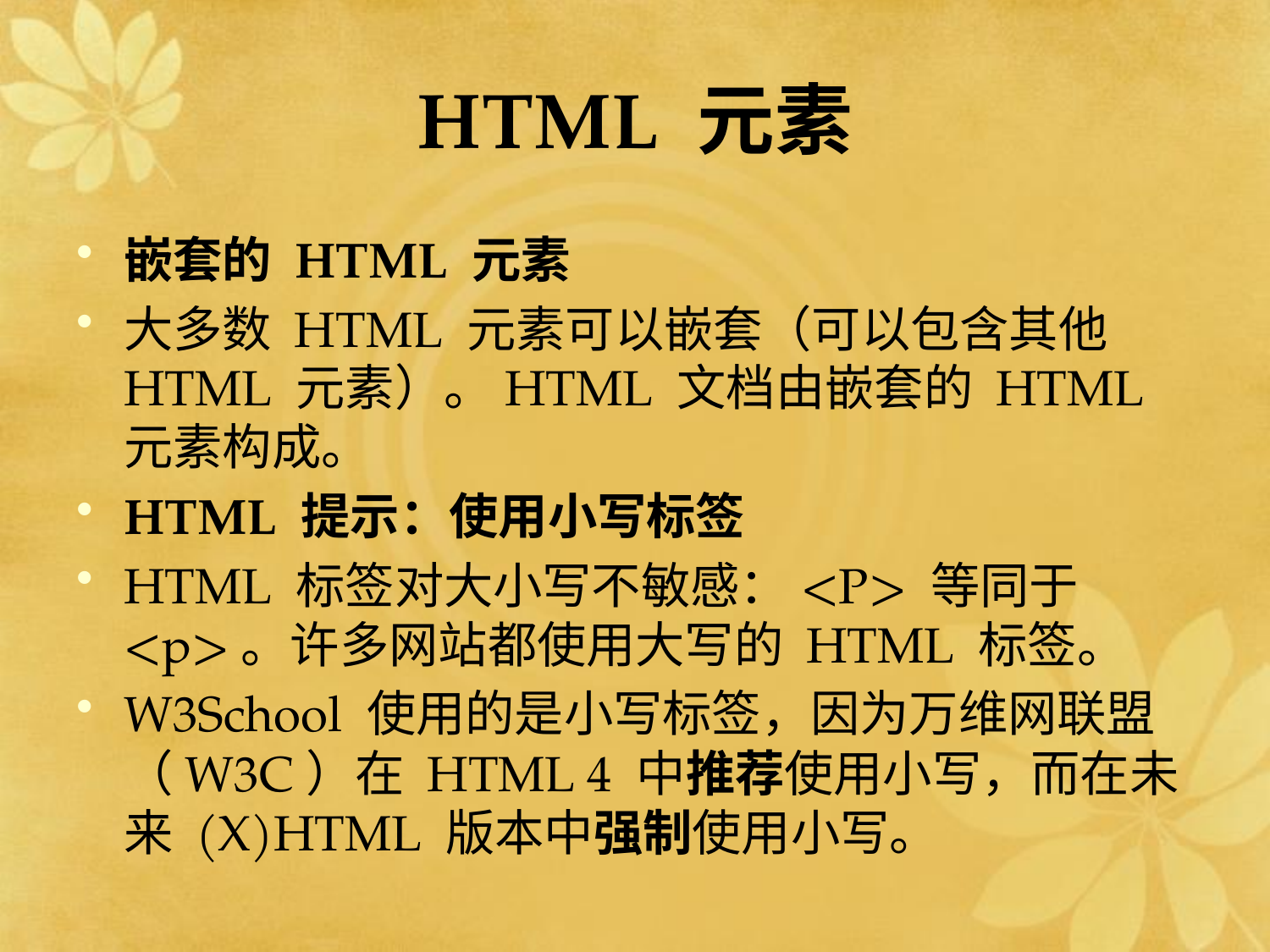

# HTML 元素
嵌套的 HTML 元素
大多数 HTML 元素可以嵌套（可以包含其他 HTML 元素）。HTML 文档由嵌套的 HTML 元素构成。
HTML 提示：使用小写标签
HTML 标签对大小写不敏感：<P> 等同于 <p>。许多网站都使用大写的 HTML 标签。
W3School 使用的是小写标签，因为万维网联盟（W3C）在 HTML 4 中推荐使用小写，而在未来 (X)HTML 版本中强制使用小写。